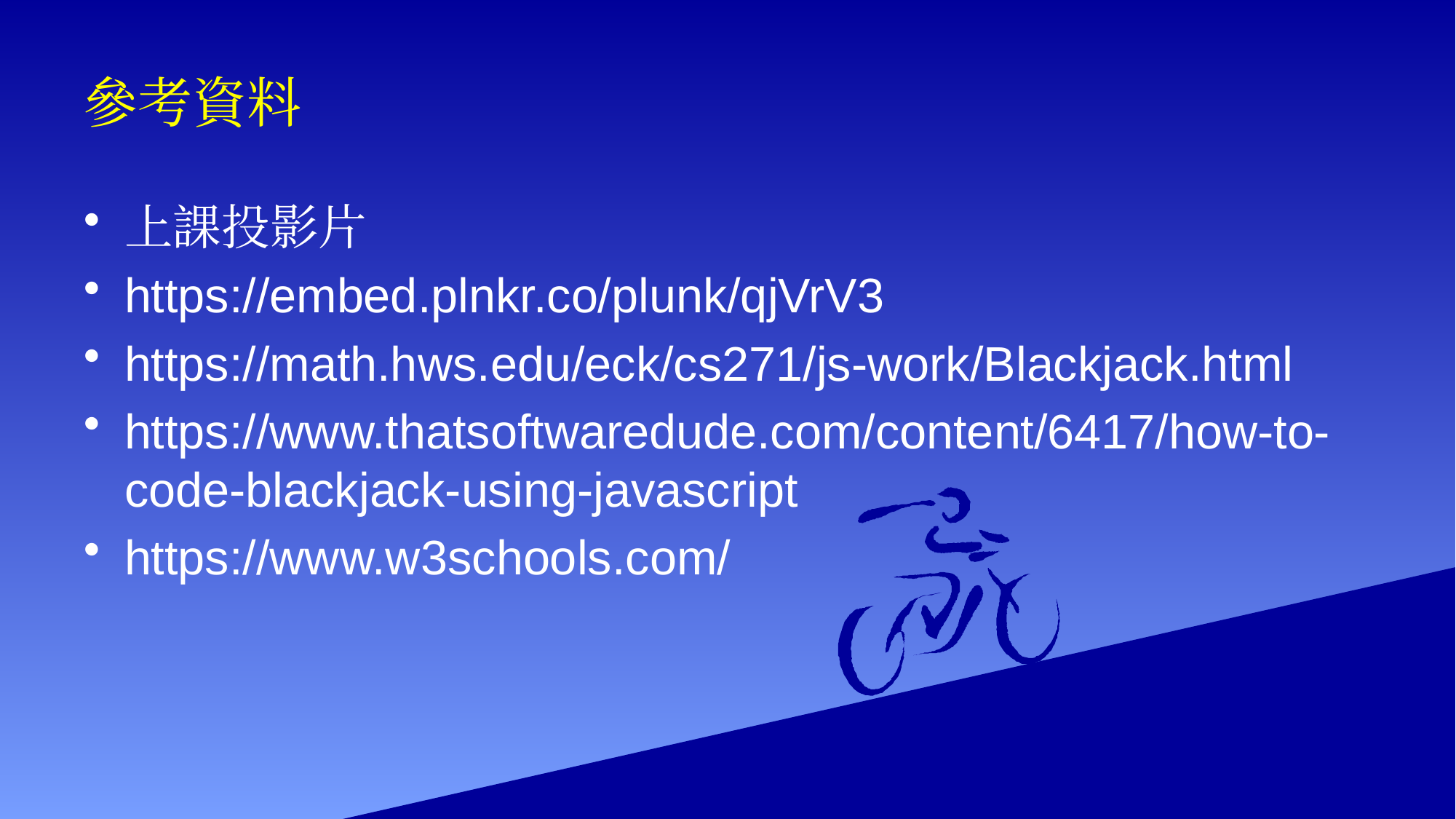

# 參考資料
上課投影片
https://embed.plnkr.co/plunk/qjVrV3
https://math.hws.edu/eck/cs271/js-work/Blackjack.html
https://www.thatsoftwaredude.com/content/6417/how-to-code-blackjack-using-javascript
https://www.w3schools.com/